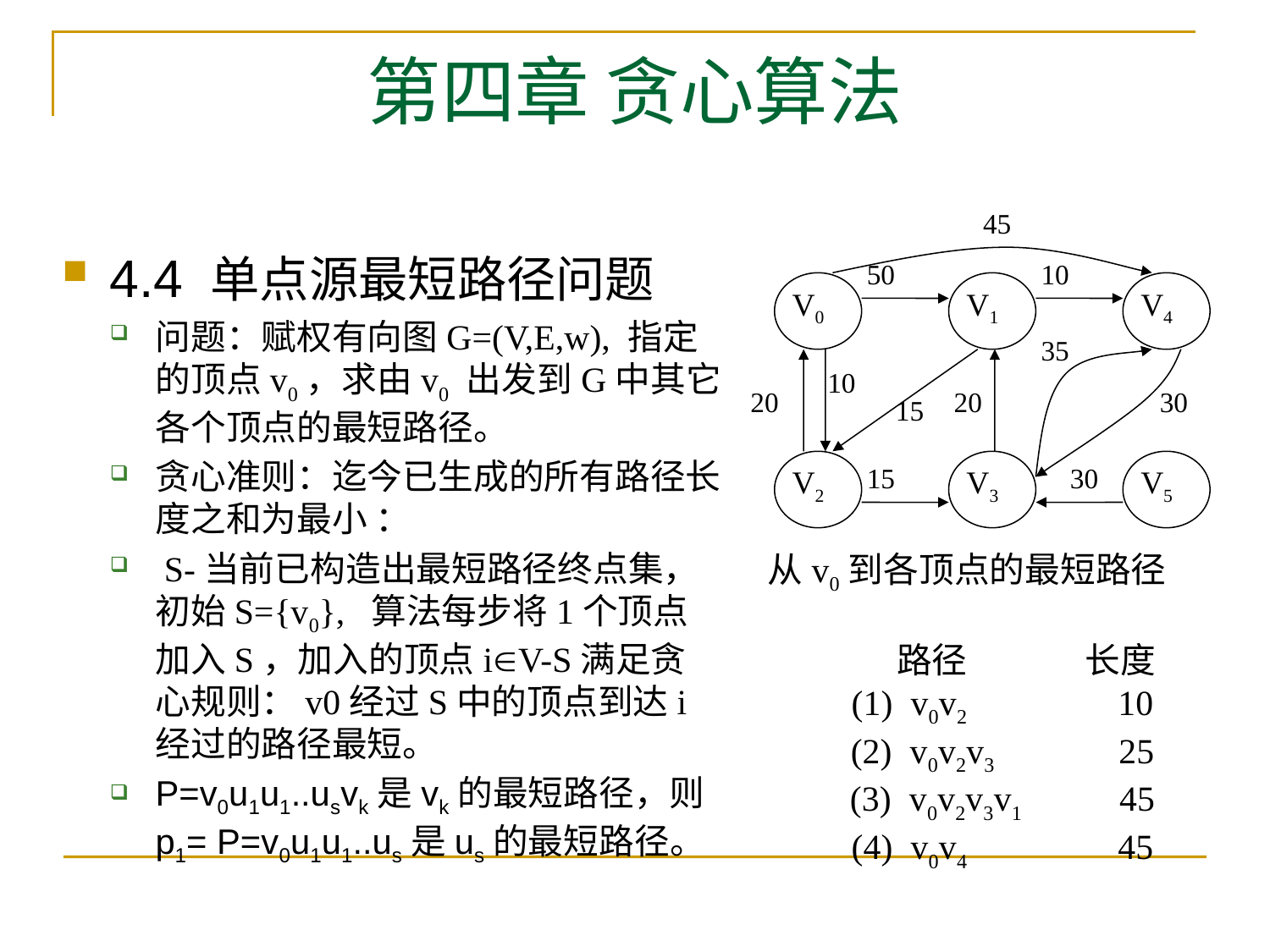

# 第四章 贪心算法
45
50
10
35
10
20
20
30
15
15
30

V0
V1
V4

V2
V3
V5

4.4 单点源最短路径问题
问题：赋权有向图G=(V,E,w), 指定的顶点v0，求由v0 出发到G中其它各个顶点的最短路径。
贪心准则：迄今已生成的所有路径长度之和为最小 ：
 S-当前已构造出最短路径终点集，初始S={v0},  算法每步将1个顶点加入S，加入的顶点i∈V-S满足贪心规则：v0经过S中的顶点到达i经过的路径最短。
P=v0u1u1..usvk是vk的最短路径，则p1= P=v0u1u1..us是us的最短路径。
从v0到各顶点的最短路径

              路径               长度
        (1)  v0v2                 10
        (2)  v0v2v3              25
        (3)  v0v2v3v1           45
        (4)  v0v4                 45